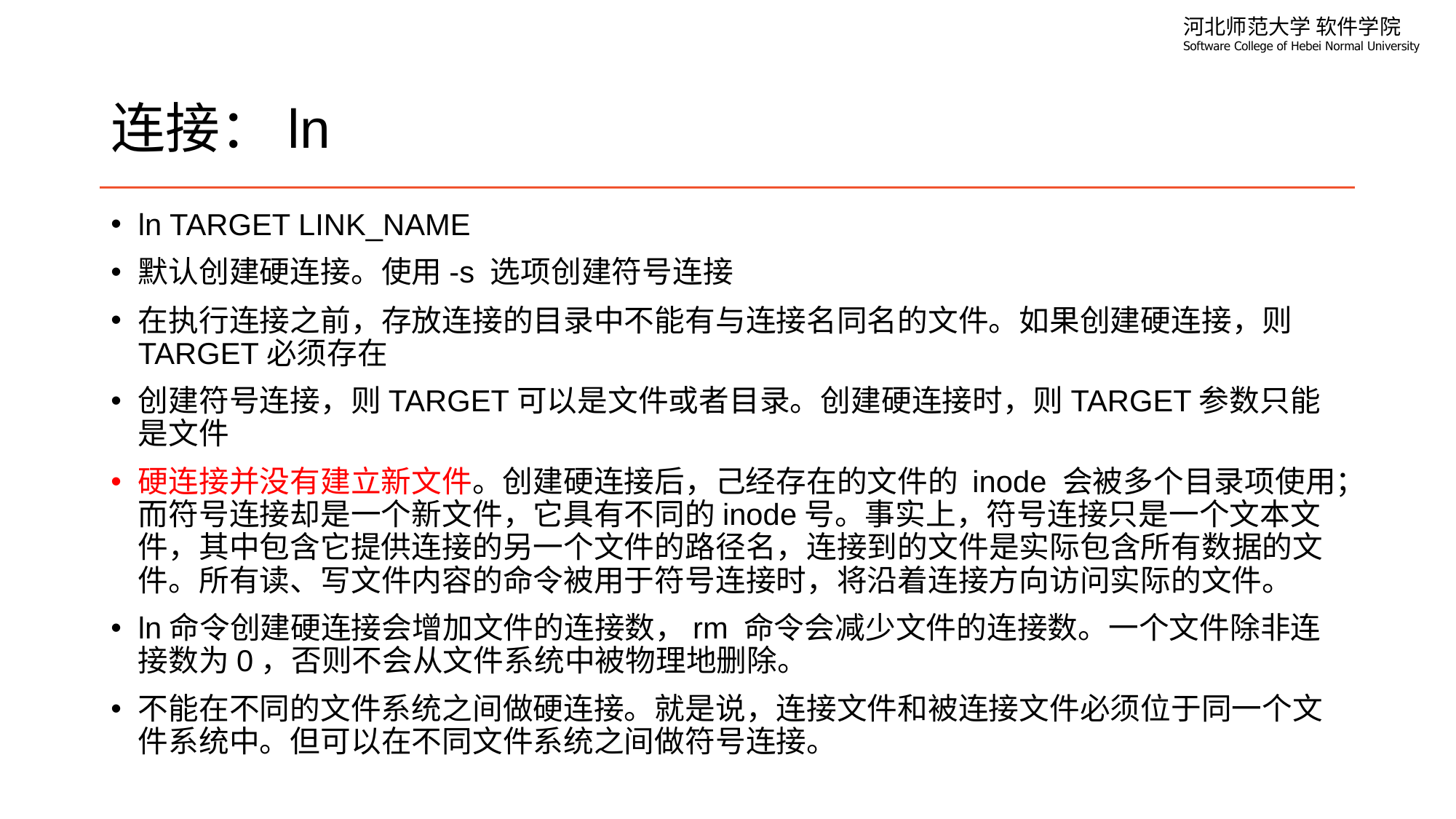

# 连接：ln
ln TARGET LINK_NAME
默认创建硬连接。使用-s 选项创建符号连接
在执行连接之前，存放连接的目录中不能有与连接名同名的文件。如果创建硬连接，则TARGET必须存在
创建符号连接，则TARGET可以是文件或者目录。创建硬连接时，则TARGET参数只能是文件
硬连接并没有建立新文件。创建硬连接后，己经存在的文件的 inode 会被多个目录项使用；而符号连接却是一个新文件，它具有不同的inode号。事实上，符号连接只是一个文本文件，其中包含它提供连接的另一个文件的路径名，连接到的文件是实际包含所有数据的文件。所有读、写文件内容的命令被用于符号连接时，将沿着连接方向访问实际的文件。
ln命令创建硬连接会增加文件的连接数，rm 命令会减少文件的连接数。一个文件除非连接数为0，否则不会从文件系统中被物理地删除。
不能在不同的文件系统之间做硬连接。就是说，连接文件和被连接文件必须位于同一个文件系统中。但可以在不同文件系统之间做符号连接。